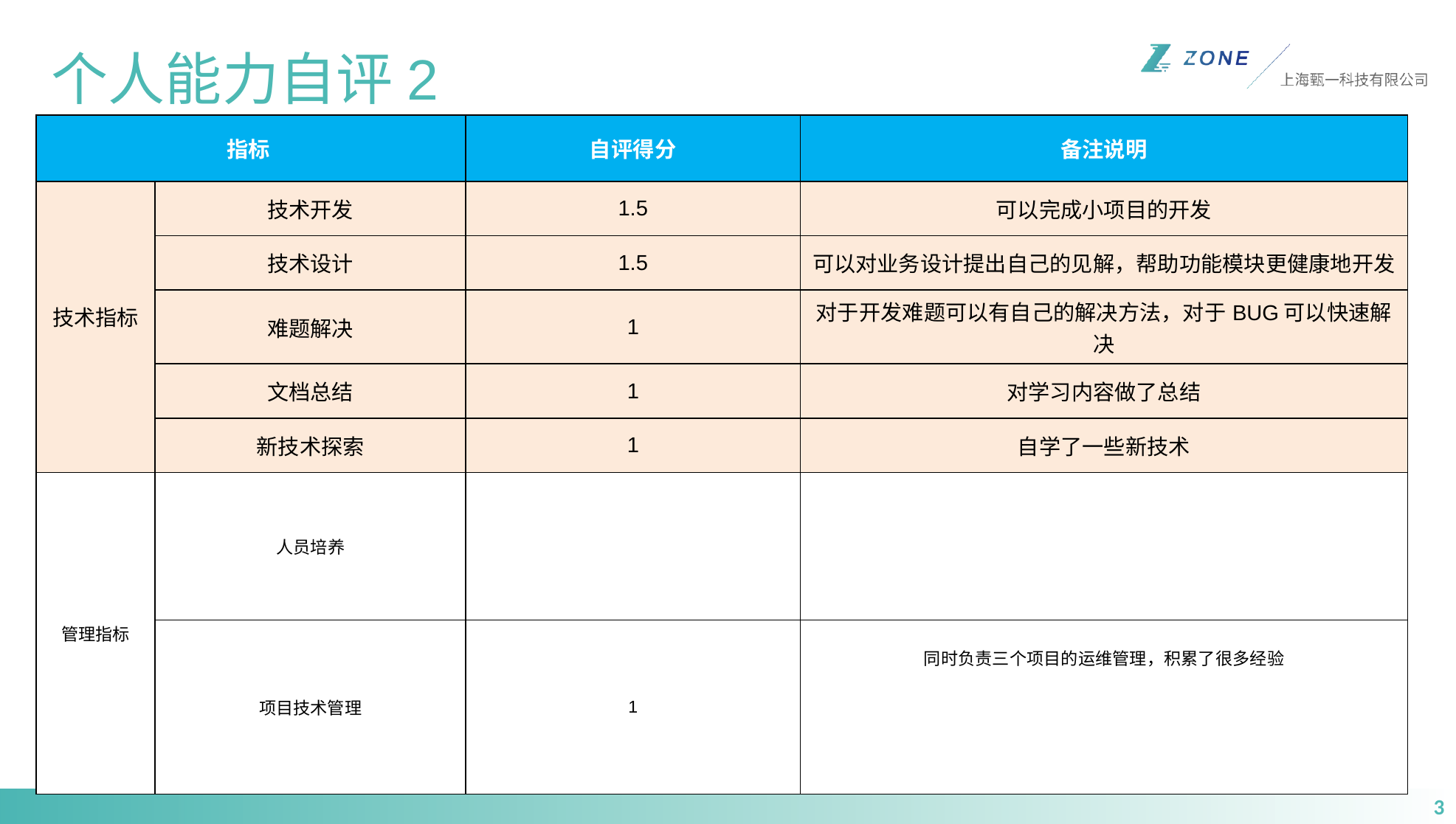

# 个人能力自评2
| 指标 |  | 自评得分 | 备注说明 |
| --- | --- | --- | --- |
| 技术指标 | 技术开发 | 1.5 | 可以完成小项目的开发 |
|  | 技术设计 | 1.5 | 可以对业务设计提出自己的见解，帮助功能模块更健康地开发 |
|  | 难题解决 | 1 | 对于开发难题可以有自己的解决方法，对于BUG可以快速解决 |
|  | 文档总结 | 1 | 对学习内容做了总结 |
|  | 新技术探索 | 1 | 自学了一些新技术 |
| 管理指标 | 人员培养 |  |  |
|  | 项目技术管理 | 1 | 同时负责三个项目的运维管理，积累了很多经验 |
3